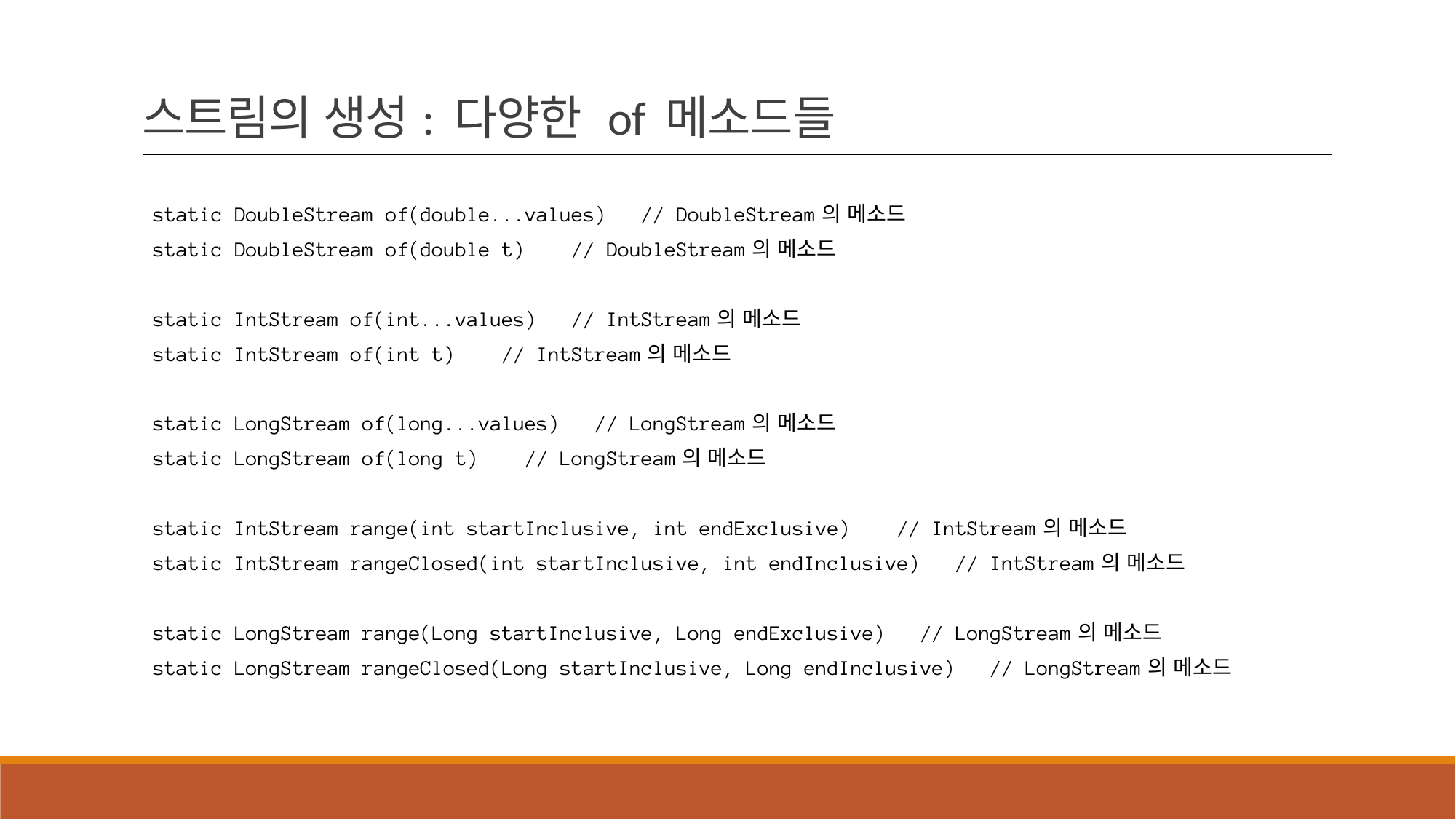

스트림의 생성: 다양한 of 메소드들
static DoubleStream of(double...values)   // DoubleStream의 메소드
static DoubleStream of(double t)    // DoubleStream의 메소드

static IntStream of(int...values)   // IntStream의 메소드
static IntStream of(int t)    // IntStream의 메소드

static LongStream of(long...values)   // LongStream의 메소드
static LongStream of(long t)    // LongStream의 메소드

static IntStream range(int startInclusive, int endExclusive)    // IntStream의 메소드
static IntStream rangeClosed(int startInclusive, int endInclusive)   // IntStream의 메소드

static LongStream range(Long startInclusive, Long endExclusive)   // LongStream의 메소드
static LongStream rangeClosed(Long startInclusive, Long endInclusive)   // LongStream의 메소드